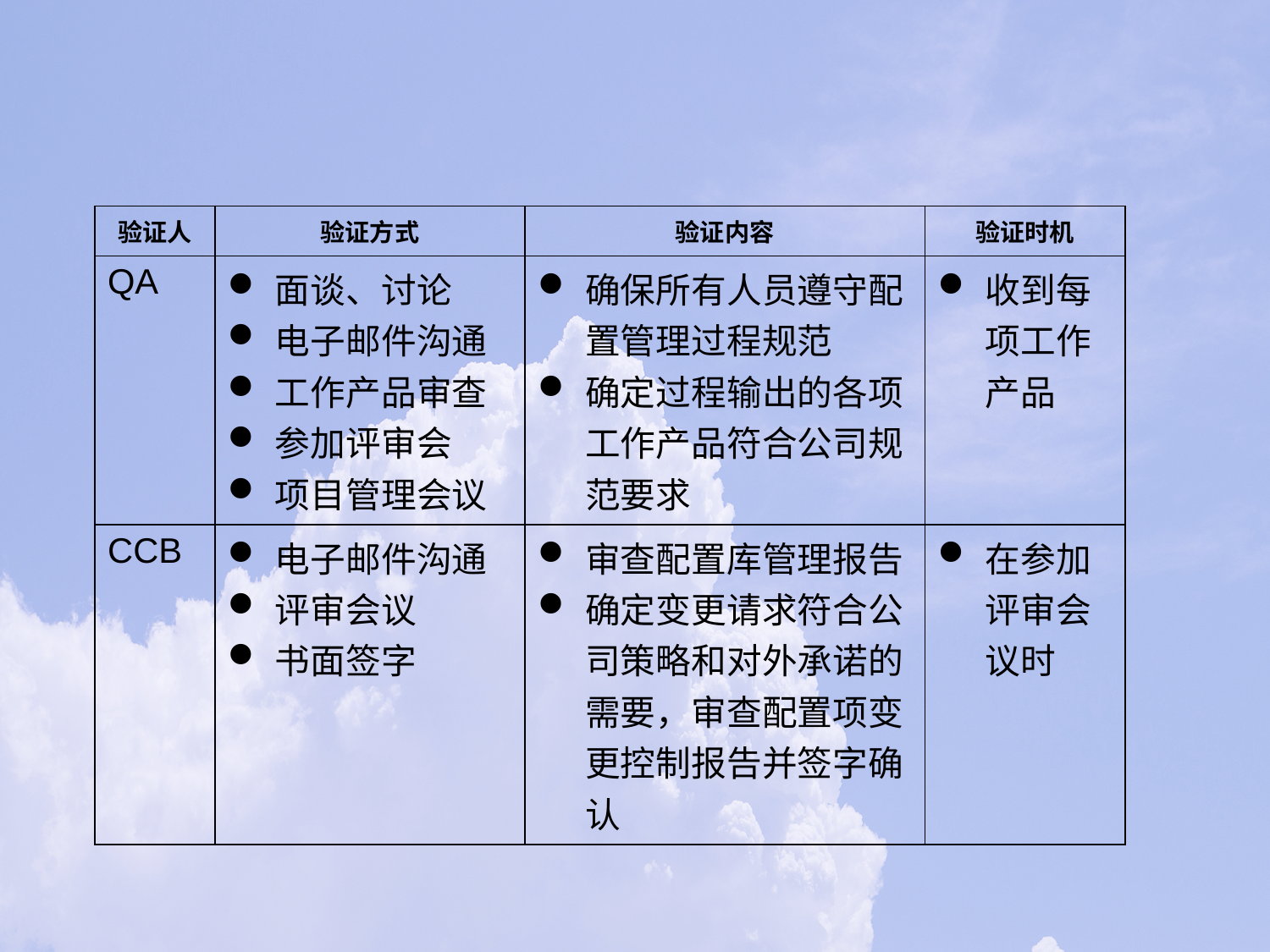

| 验证人 | 验证方式 | 验证内容 | 验证时机 |
| --- | --- | --- | --- |
| QA | 面谈、讨论 电子邮件沟通 工作产品审查 参加评审会 项目管理会议 | 确保所有人员遵守配置管理过程规范 确定过程输出的各项工作产品符合公司规范要求 | 收到每项工作产品 |
| CCB | 电子邮件沟通 评审会议 书面签字 | 审查配置库管理报告 确定变更请求符合公司策略和对外承诺的需要，审查配置项变更控制报告并签字确认 | 在参加评审会议时 |